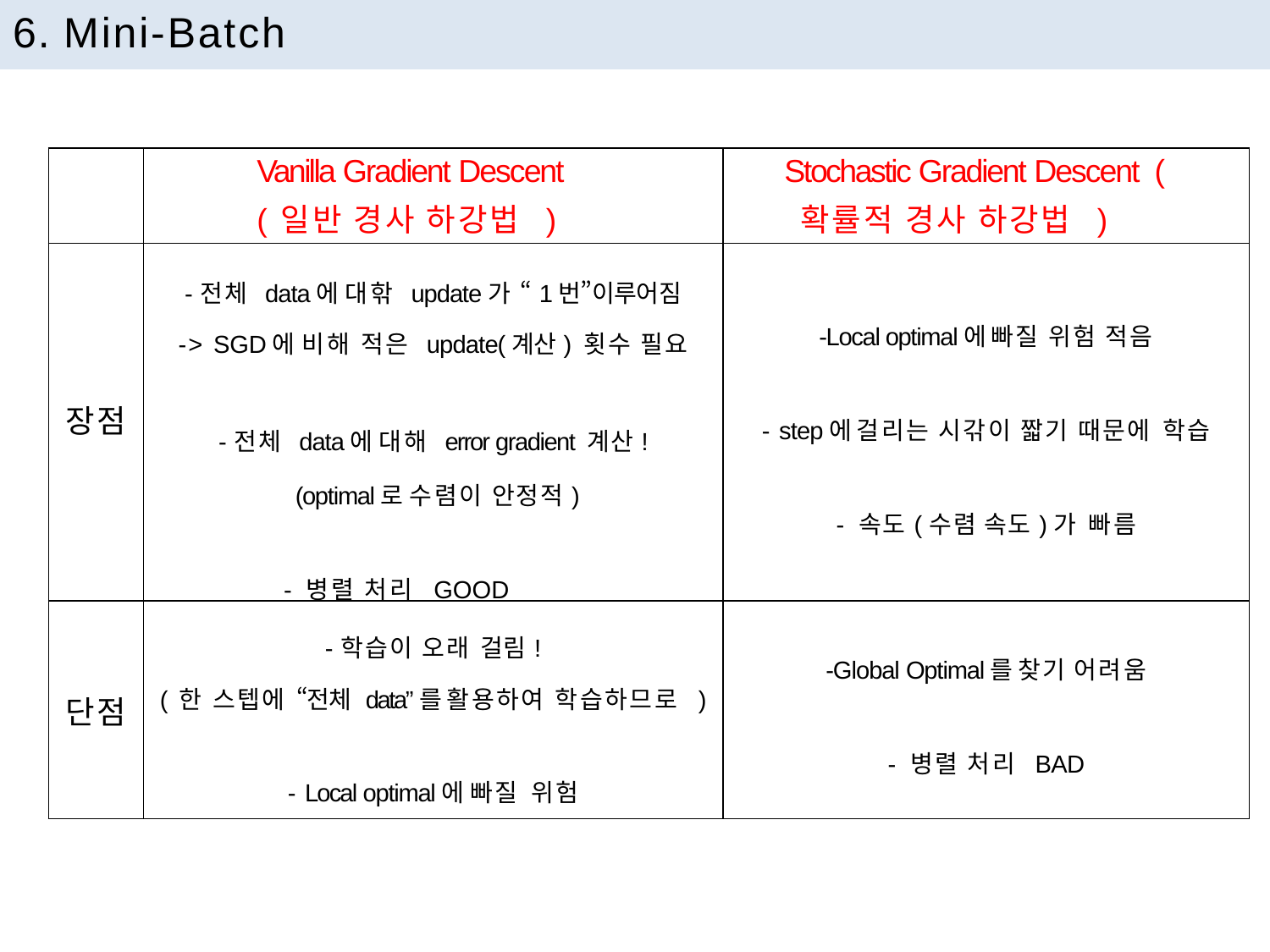

# 6. Mini-Batch
|  | Vanilla Gradient Descent ( 일반 경사 하강법 ) | Stochastic Gradient Descent ( 확률적 경사 하강법 ) |
| --- | --- | --- |
| 장점 | -전체 data에 대핚 update가 “1번”이루어짐 -> SGD에 비해 적은 update(계산) 횟수 필요 -전체 data에 대해 error gradient 계산! (optimal로 수렴이 안정적) - 병렬 처리 GOOD | -Local optimal에 빠질 위험 적음 - step에 걸리는 시갂이 짧기 때문에 학습 - 속도(수렴 속도)가 빠름 |
| 단점 | -학습이 오래 걸림! ( 한 스텝에 “전체 data”를 활용하여 학습하므로 ) - Local optimal에 빠질 위험 | -Global Optimal를 찾기 어려움 - 병렬 처리 BAD |